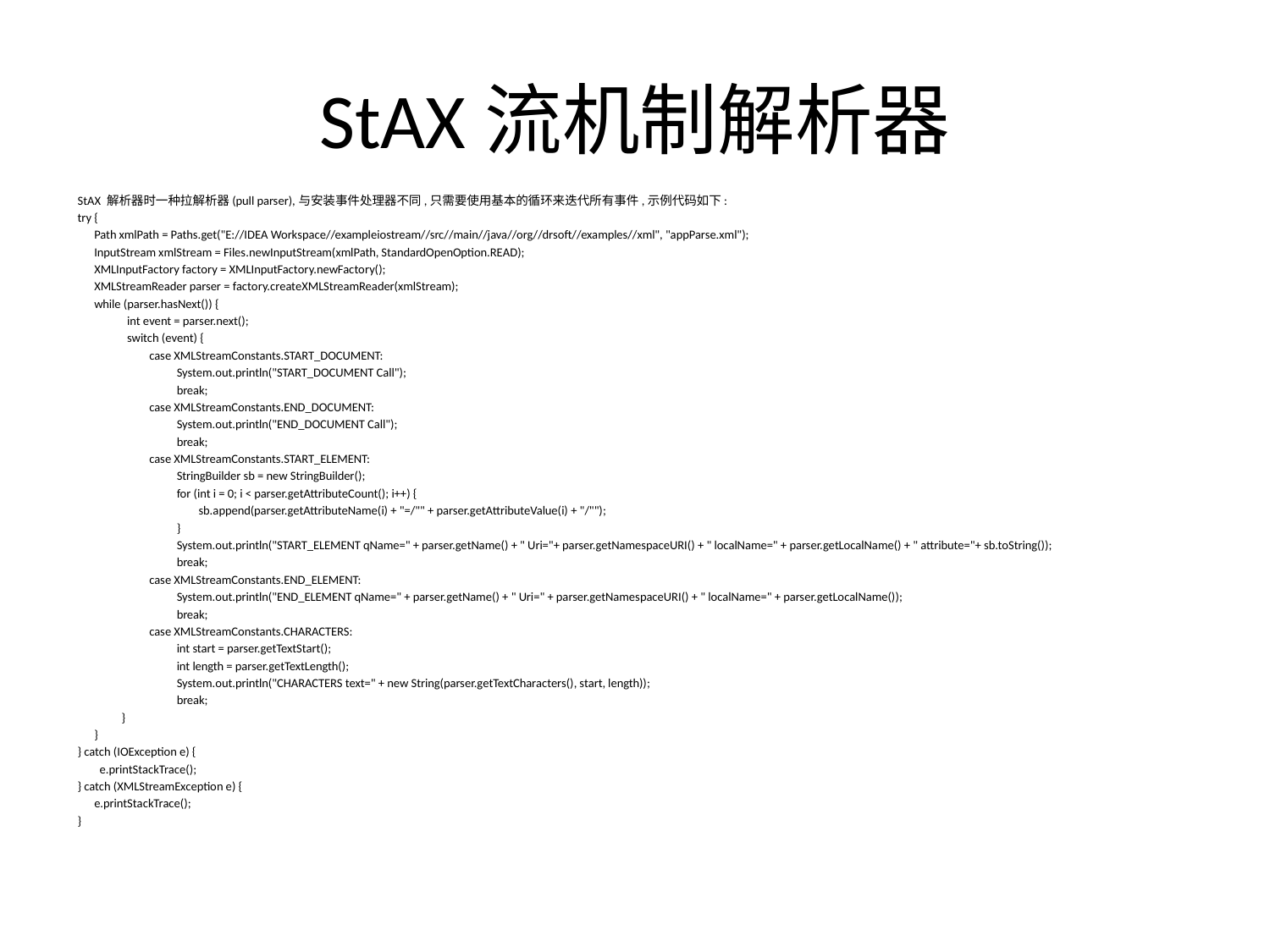

# StAX流机制解析器
StAX 解析器时一种拉解析器(pull parser),与安装事件处理器不同,只需要使用基本的循环来迭代所有事件,示例代码如下:
try {
      Path xmlPath = Paths.get("E://IDEA Workspace//exampleiostream//src//main//java//org//drsoft//examples//xml", "appParse.xml");
      InputStream xmlStream = Files.newInputStream(xmlPath, StandardOpenOption.READ);
      XMLInputFactory factory = XMLInputFactory.newFactory();
      XMLStreamReader parser = factory.createXMLStreamReader(xmlStream);
      while (parser.hasNext()) {
                  int event = parser.next();
                  switch (event) {
                          case XMLStreamConstants.START_DOCUMENT:
                                    System.out.println("START_DOCUMENT Call");
                                    break;
                          case XMLStreamConstants.END_DOCUMENT:
                                    System.out.println("END_DOCUMENT Call");
                                    break;
                          case XMLStreamConstants.START_ELEMENT:
                                    StringBuilder sb = new StringBuilder();
                                    for (int i = 0; i < parser.getAttributeCount(); i++) {
                                            sb.append(parser.getAttributeName(i) + "=/"" + parser.getAttributeValue(i) + "/"");
                                    }
                                    System.out.println("START_ELEMENT qName=" + parser.getName() + " Uri="+ parser.getNamespaceURI() + " localName=" + parser.getLocalName() + " attribute="+ sb.toString());
                                    break;
                          case XMLStreamConstants.END_ELEMENT:
                                    System.out.println("END_ELEMENT qName=" + parser.getName() + " Uri=" + parser.getNamespaceURI() + " localName=" + parser.getLocalName());
                                    break;
                          case XMLStreamConstants.CHARACTERS:
                                    int start = parser.getTextStart();
                                    int length = parser.getTextLength();
                                    System.out.println("CHARACTERS text=" + new String(parser.getTextCharacters(), start, length));
                                    break;
                }
      }
} catch (IOException e) {
        e.printStackTrace();
} catch (XMLStreamException e) {
      e.printStackTrace();
}